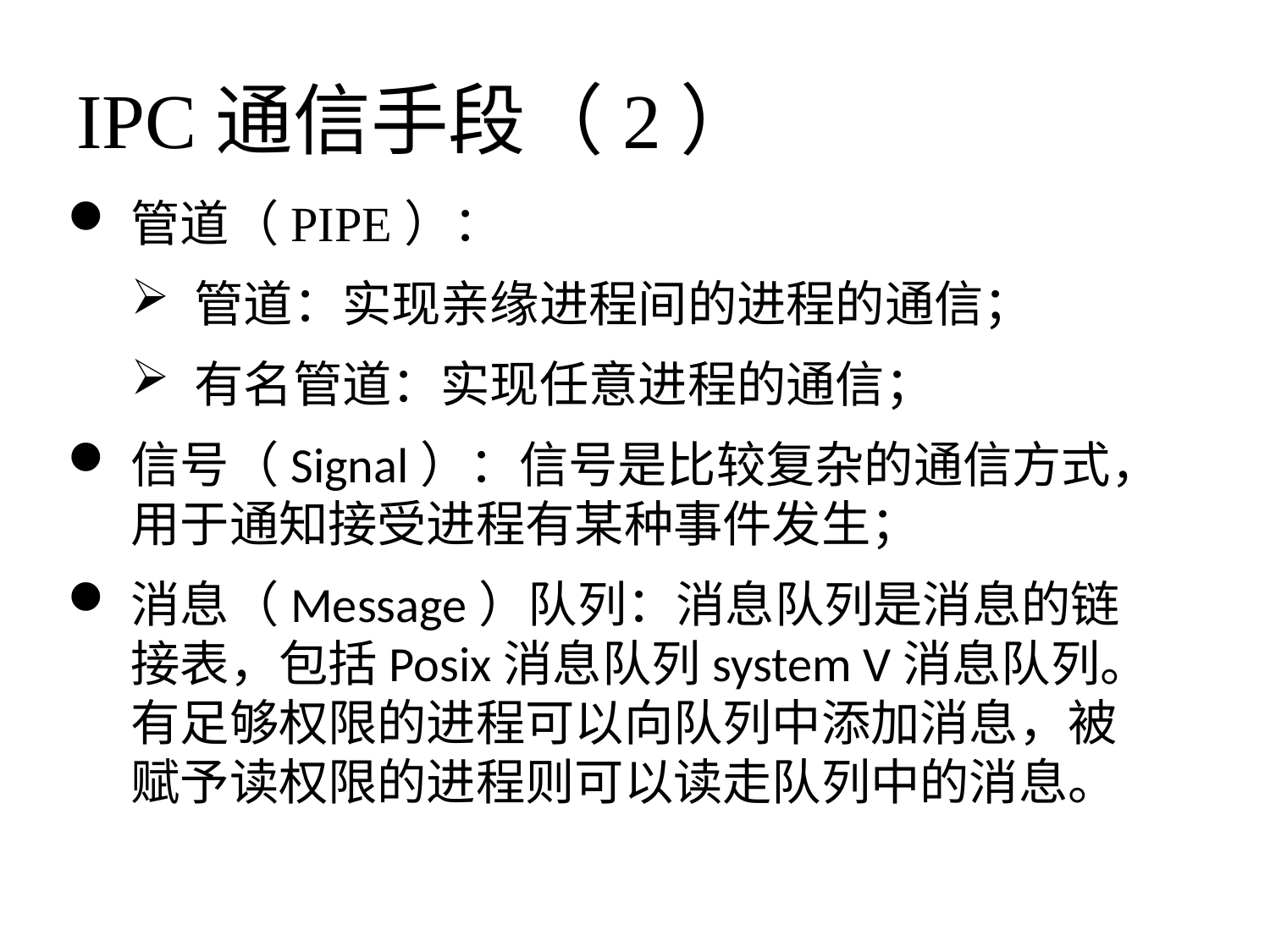

# IPC通信手段（2）
管道（PIPE）：
管道：实现亲缘进程间的进程的通信；
有名管道：实现任意进程的通信；
信号（Signal）：信号是比较复杂的通信方式，用于通知接受进程有某种事件发生；
消息（Message）队列：消息队列是消息的链接表，包括Posix消息队列system V消息队列。有足够权限的进程可以向队列中添加消息，被赋予读权限的进程则可以读走队列中的消息。